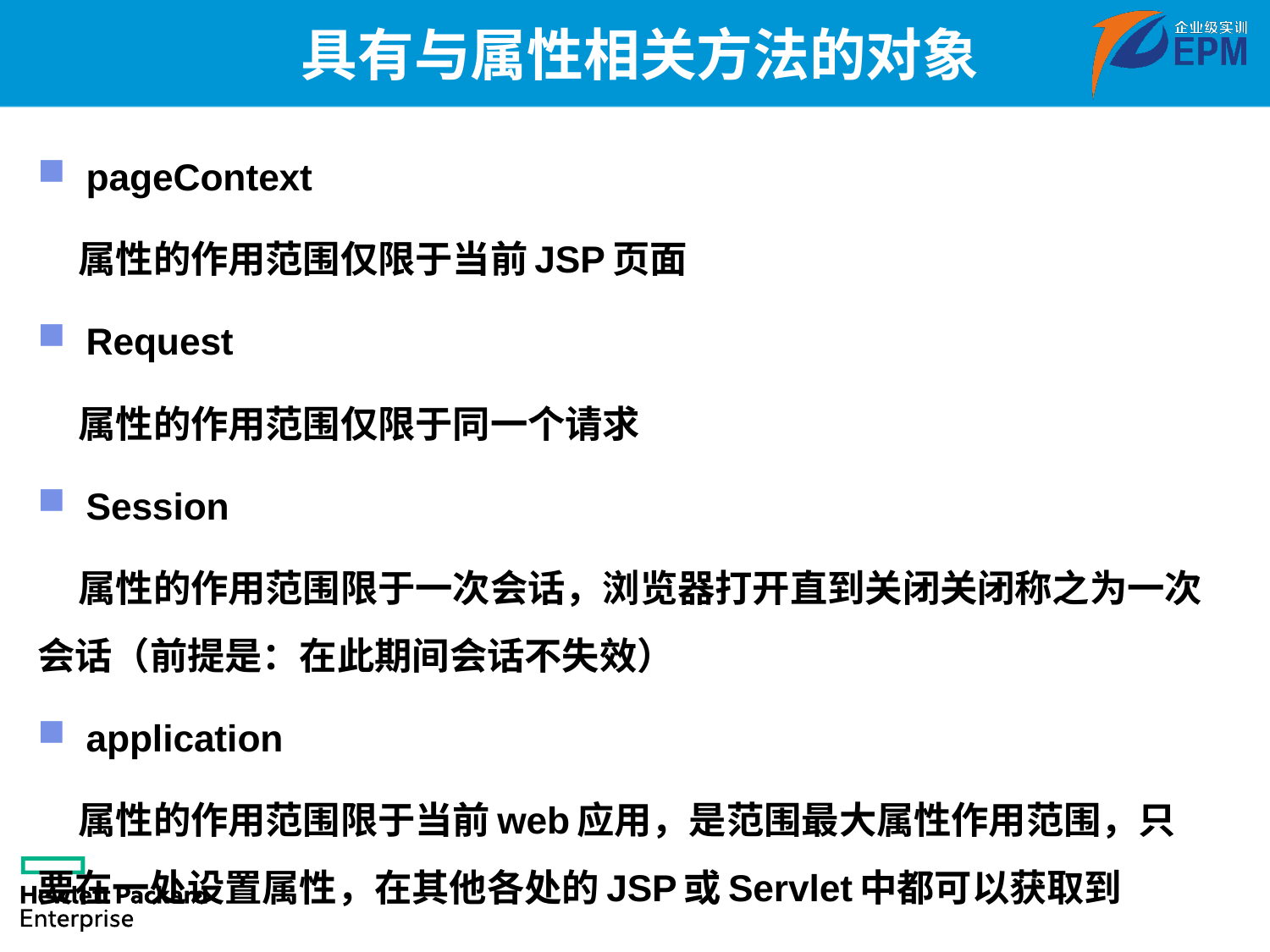

# 具有与属性相关方法的对象
pageContext
    属性的作用范围仅限于当前JSP页面
Request
    属性的作用范围仅限于同一个请求
Session
    属性的作用范围限于一次会话，浏览器打开直到关闭关闭称之为一次会话（前提是：在此期间会话不失效）
application
    属性的作用范围限于当前web应用，是范围最大属性作用范围，只要在一处设置属性，在其他各处的JSP或Servlet中都可以获取到